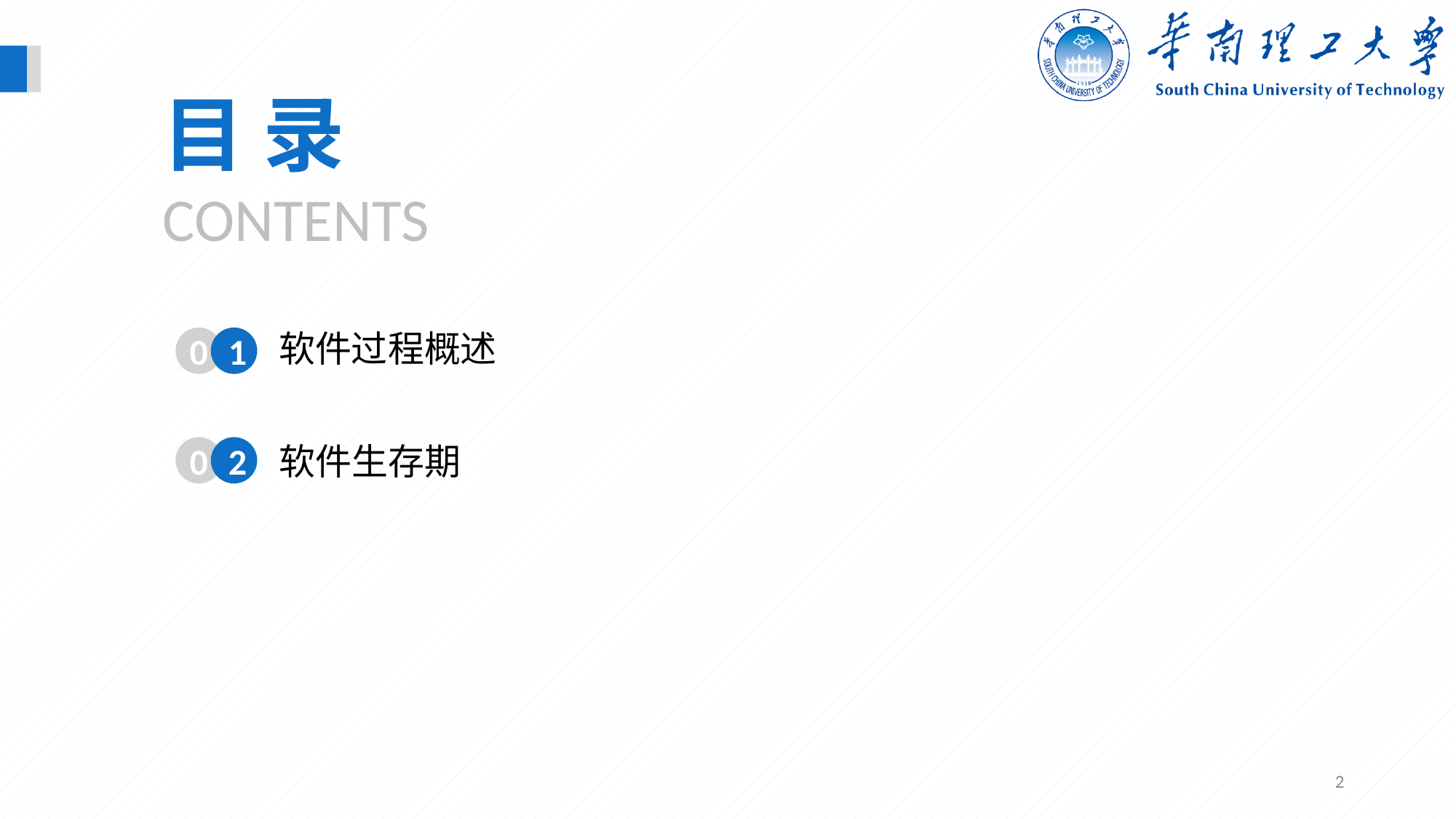

目 录
CONTENTS
软件过程概述
0
1
软件生存期
0
2
2